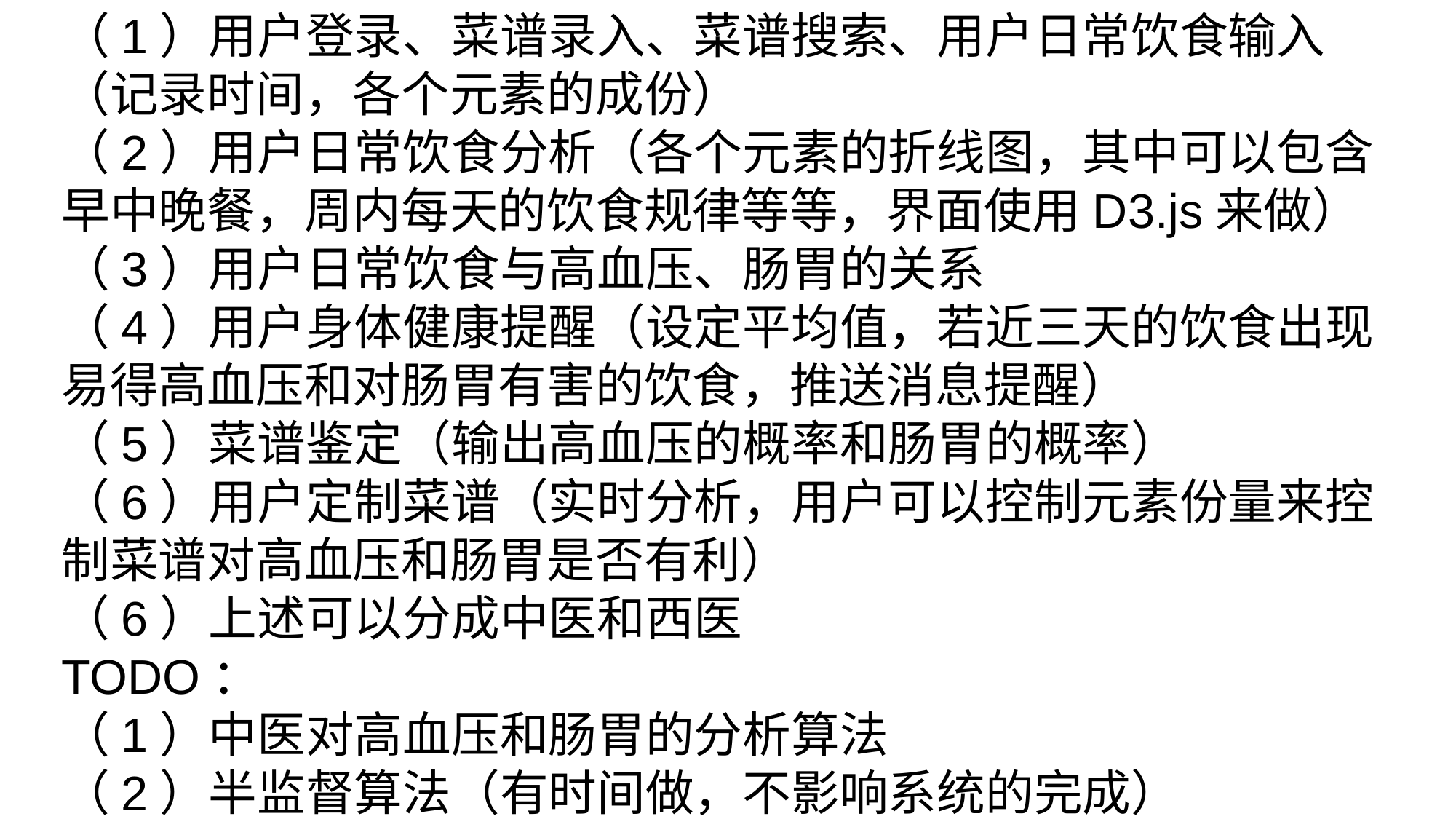

（1）用户登录、菜谱录入、菜谱搜索、用户日常饮食输入（记录时间，各个元素的成份）
（2）用户日常饮食分析（各个元素的折线图，其中可以包含早中晚餐，周内每天的饮食规律等等，界面使用D3.js来做）
（3）用户日常饮食与高血压、肠胃的关系
（4）用户身体健康提醒（设定平均值，若近三天的饮食出现易得高血压和对肠胃有害的饮食，推送消息提醒）
（5）菜谱鉴定（输出高血压的概率和肠胃的概率）
（6）用户定制菜谱（实时分析，用户可以控制元素份量来控制菜谱对高血压和肠胃是否有利）
（6）上述可以分成中医和西医
TODO：
（1）中医对高血压和肠胃的分析算法
（2）半监督算法（有时间做，不影响系统的完成）